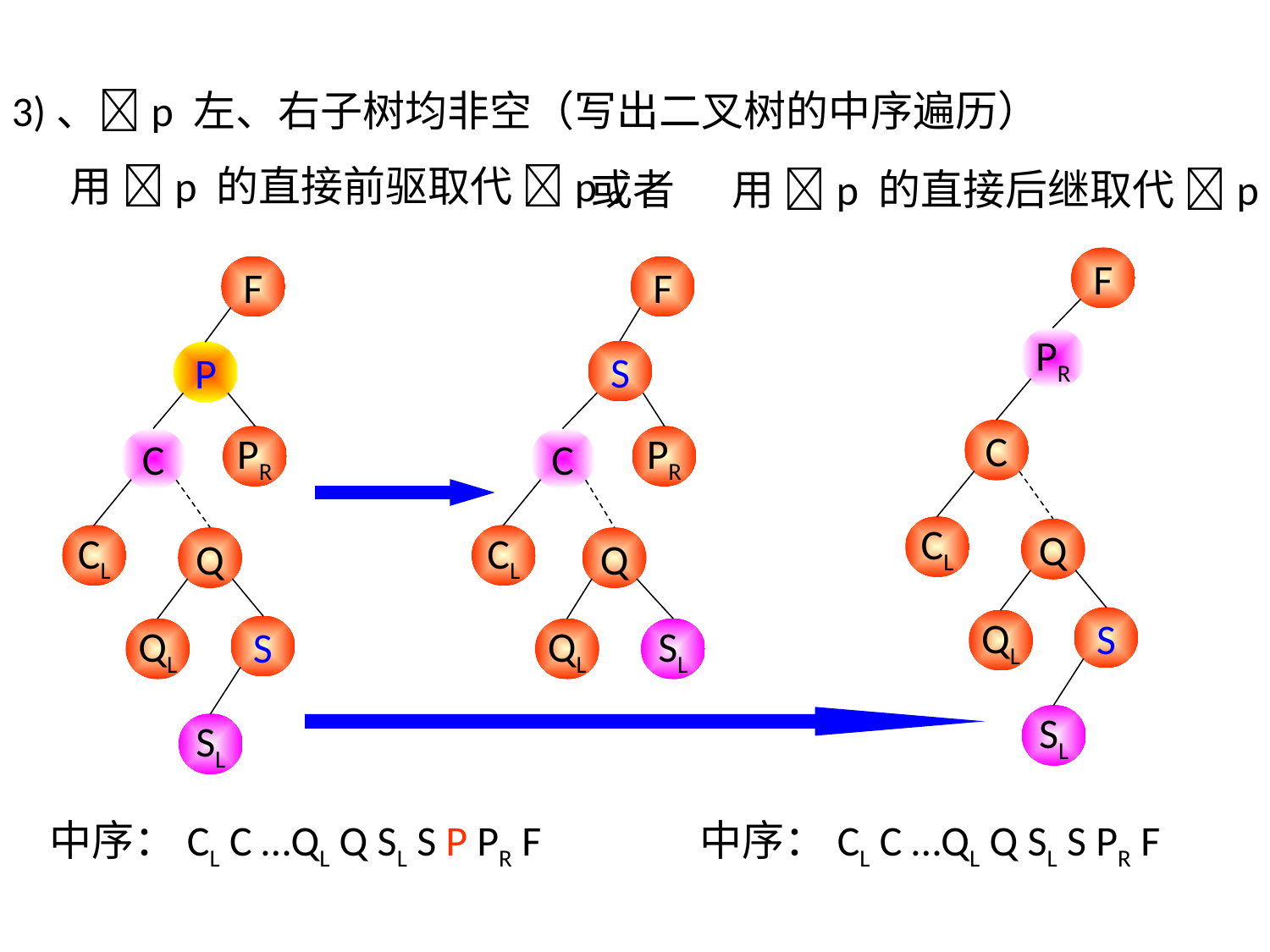

3)、∗p 左、右子树均非空（写出二叉树的中序遍历）
        用 ∗p 的直接前驱取代 ∗p。
  或者      用 ∗p 的直接后继取代 ∗p。
F
PR
C
CL
Q
S
QL
SL
F
P
PR
C
CL
Q
S
QL
SL
F
S
PR
C
CL
Q
QL
SL

中序：CL C …QL Q SL S P PR F
中序：CL C …QL Q SL S PR F